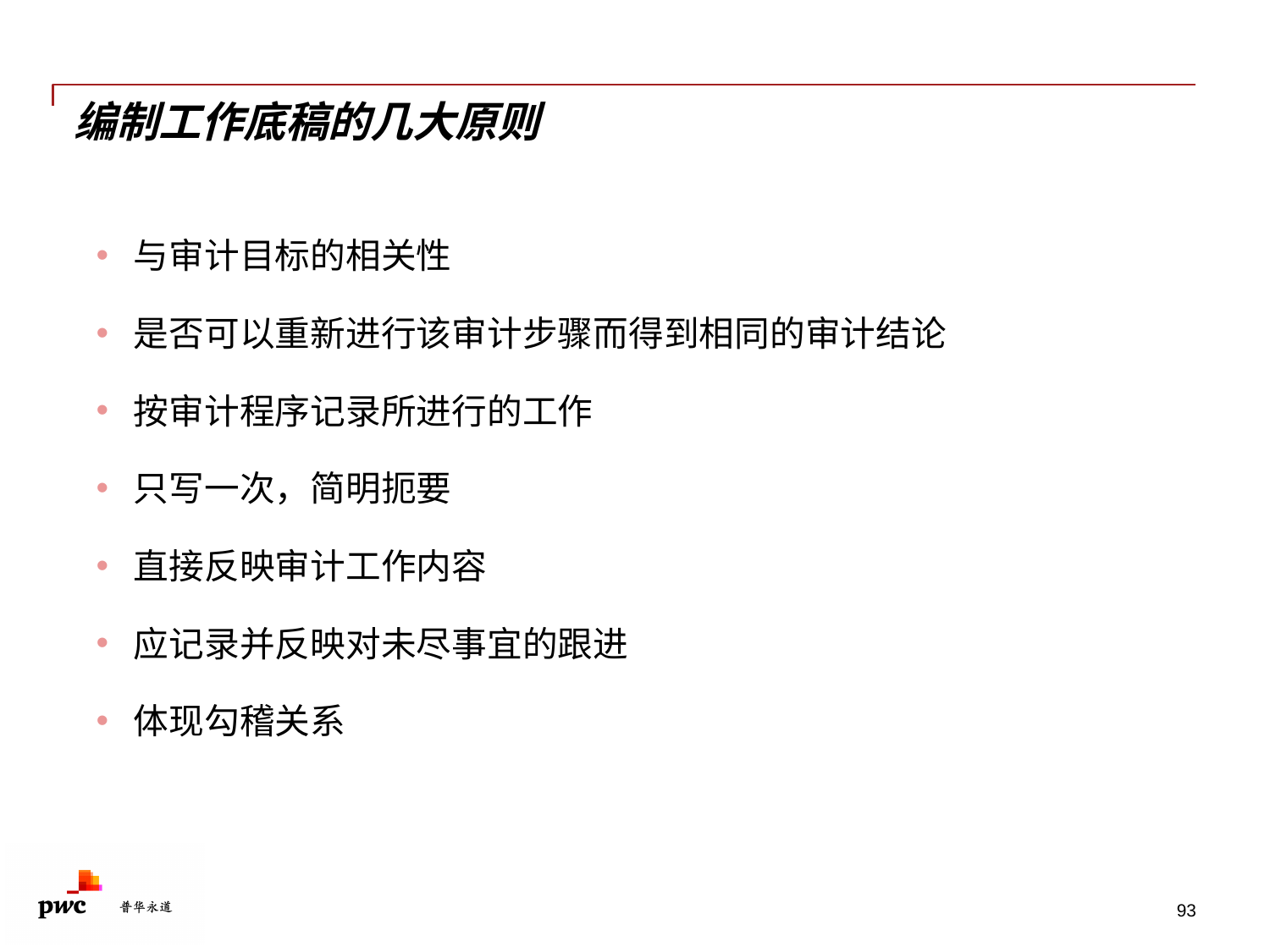

# 编制工作底稿的几大原则
与审计目标的相关性
是否可以重新进行该审计步骤而得到相同的审计结论
按审计程序记录所进行的工作
只写一次，简明扼要
直接反映审计工作内容
应记录并反映对未尽事宜的跟进
体现勾稽关系
93